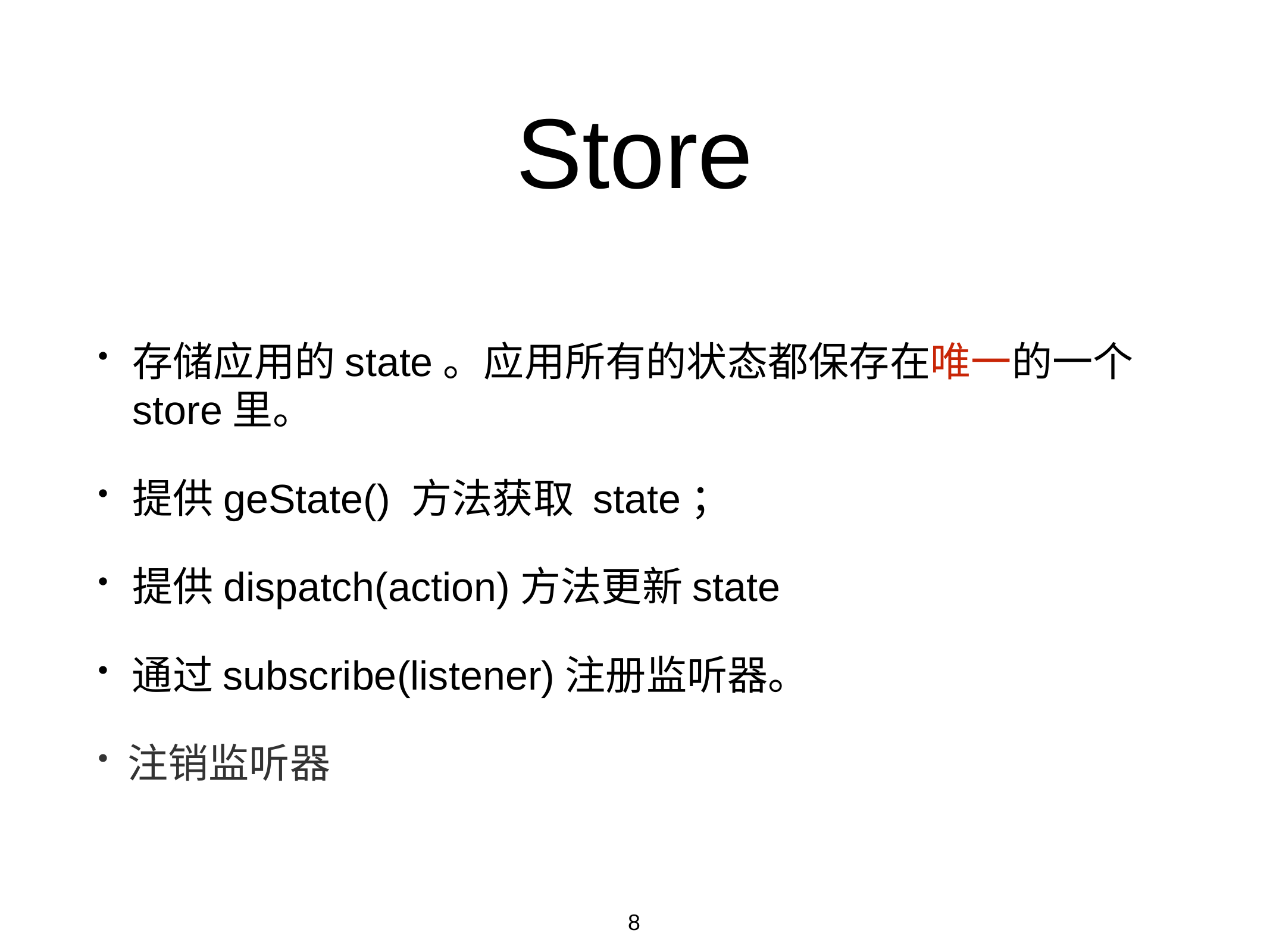

Store
存储应用的state。应用所有的状态都保存在唯一的一个store里。
提供geState() 方法获取 state；
提供dispatch(action)方法更新state
 通过subscribe(listener)注册监听器。
 注销监听器
8